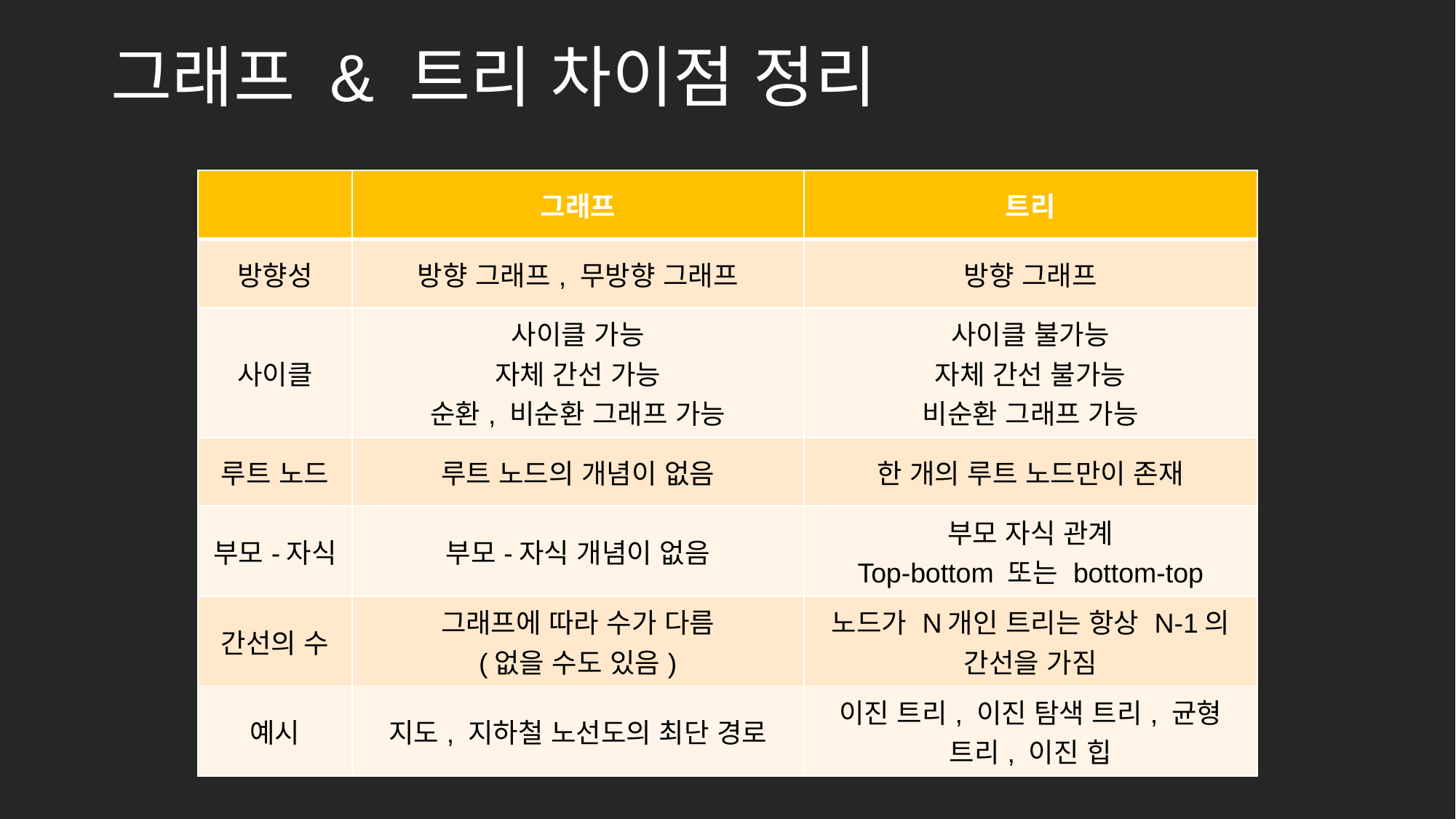

그래프 & 트리 차이점 정리
|  | 그래프 | 트리 |
| --- | --- | --- |
| 방향성 | 방향 그래프, 무방향 그래프 | 방향 그래프 |
| 사이클 | 사이클 가능 자체 간선 가능 순환, 비순환 그래프 가능 | 사이클 불가능 자체 간선 불가능 비순환 그래프 가능 |
| 루트 노드 | 루트 노드의 개념이 없음 | 한 개의 루트 노드만이 존재 |
| 부모-자식 | 부모-자식 개념이 없음 | 부모 자식 관계 Top-bottom 또는 bottom-top |
| 간선의 수 | 그래프에 따라 수가 다름 (없을 수도 있음) | 노드가 N개인 트리는 항상 N-1의 간선을 가짐 |
| 예시 | 지도, 지하철 노선도의 최단 경로 | 이진 트리, 이진 탐색 트리, 균형 트리, 이진 힙 |